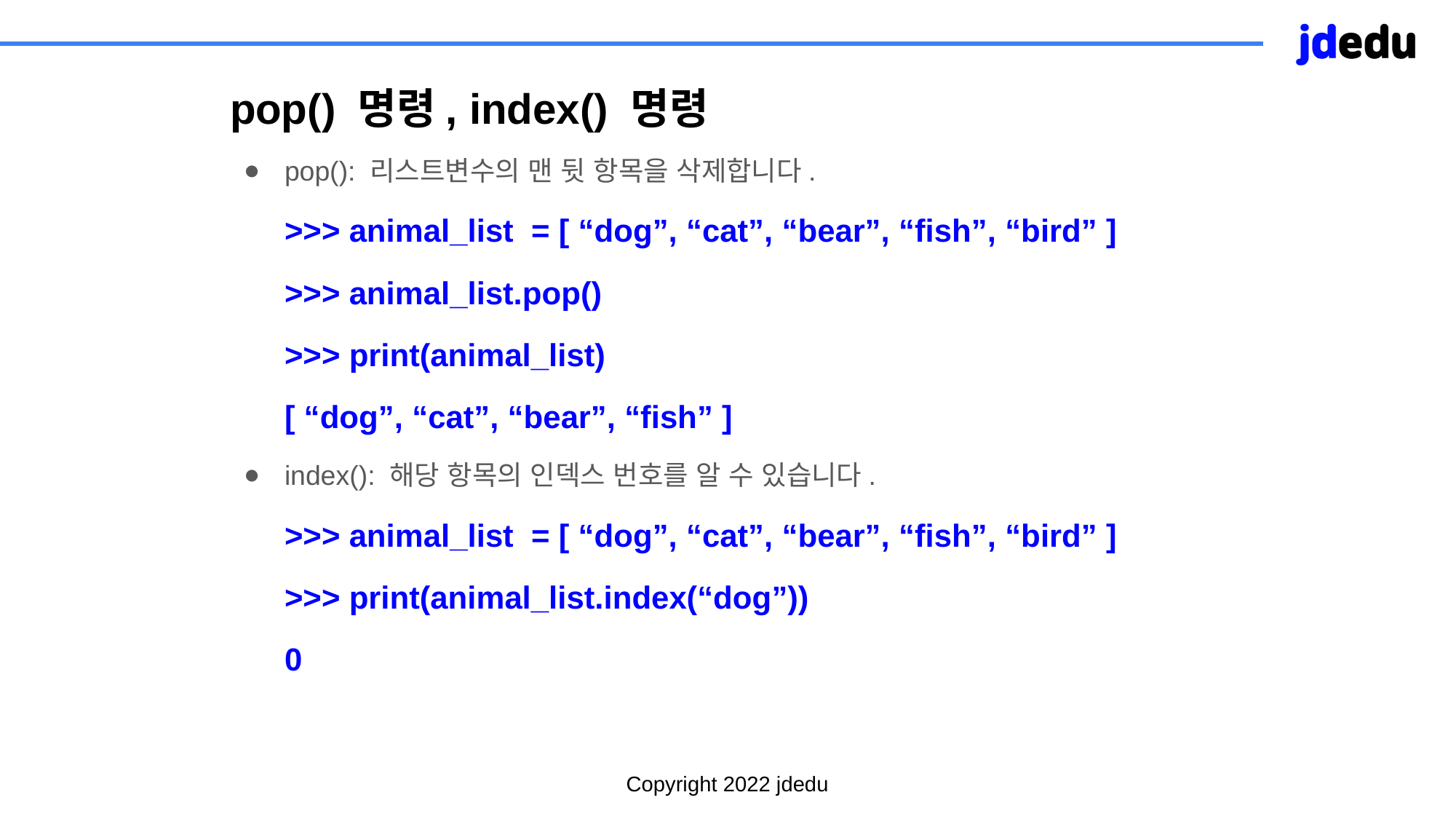

# pop() 명령, index() 명령
pop(): 리스트변수의 맨 뒷 항목을 삭제합니다.
>>> animal_list  = [ “dog”, “cat”, “bear”, “fish”, “bird” ]
>>> animal_list.pop()
>>> print(animal_list)
[ “dog”, “cat”, “bear”, “fish” ]
index(): 해당 항목의 인덱스 번호를 알 수 있습니다.
>>> animal_list  = [ “dog”, “cat”, “bear”, “fish”, “bird” ]
>>> print(animal_list.index(“dog”))
0